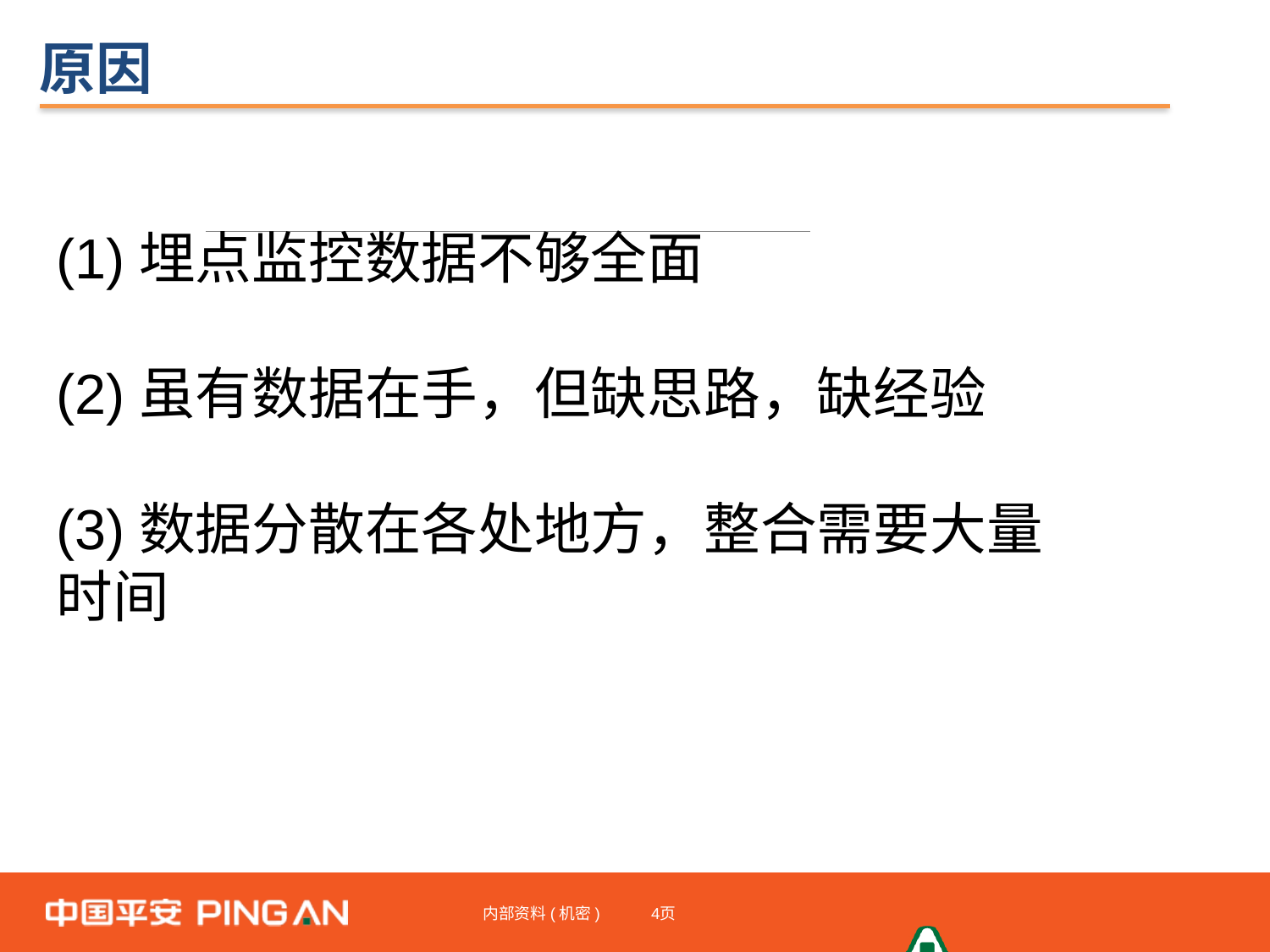

# 原因
(1)埋点监控数据不够全面

(2)虽有数据在手，但缺思路，缺经验

(3)数据分散在各处地方，整合需要大量时间